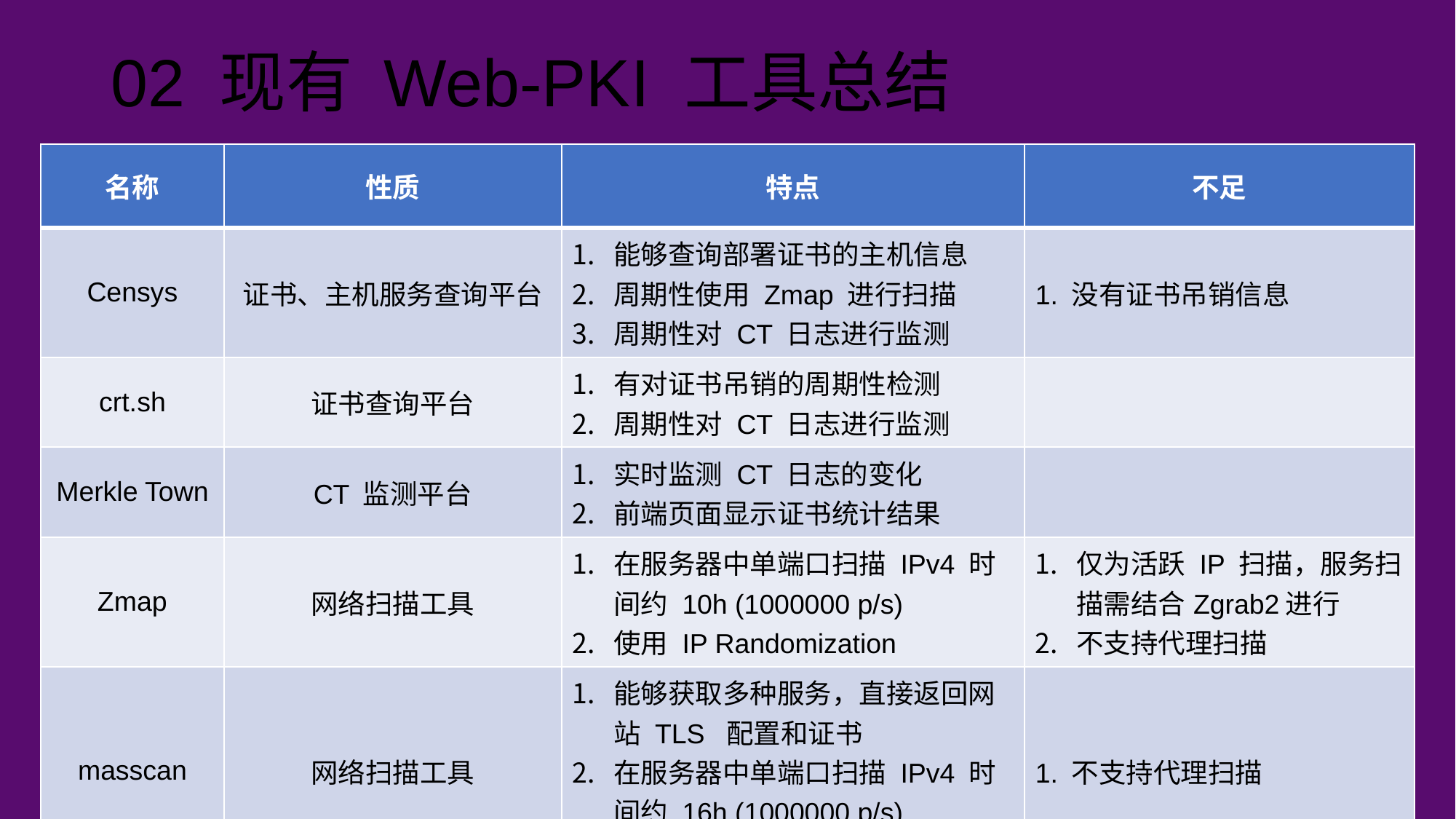

# 02 现有 Web-PKI 工具总结
| 名称 | 性质 | 特点 | 不足 |
| --- | --- | --- | --- |
| Censys | 证书、主机服务查询平台 | 能够查询部署证书的主机信息 周期性使用 Zmap 进行扫描 周期性对 CT 日志进行监测 | 1. 没有证书吊销信息 |
| crt.sh | 证书查询平台 | 有对证书吊销的周期性检测 周期性对 CT 日志进行监测 |  |
| Merkle Town | CT 监测平台 | 实时监测 CT 日志的变化 前端页面显示证书统计结果 |  |
| Zmap | 网络扫描工具 | 在服务器中单端口扫描 IPv4 时间约 10h (1000000 p/s) 使用 IP Randomization | 仅为活跃 IP 扫描，服务扫描需结合Zgrab2进行 不支持代理扫描 |
| masscan | 网络扫描工具 | 能够获取多种服务，直接返回网站 TLS 配置和证书 在服务器中单端口扫描 IPv4 时间约 16h (1000000 p/s) 使用 IP Randomization | 1. 不支持代理扫描 |